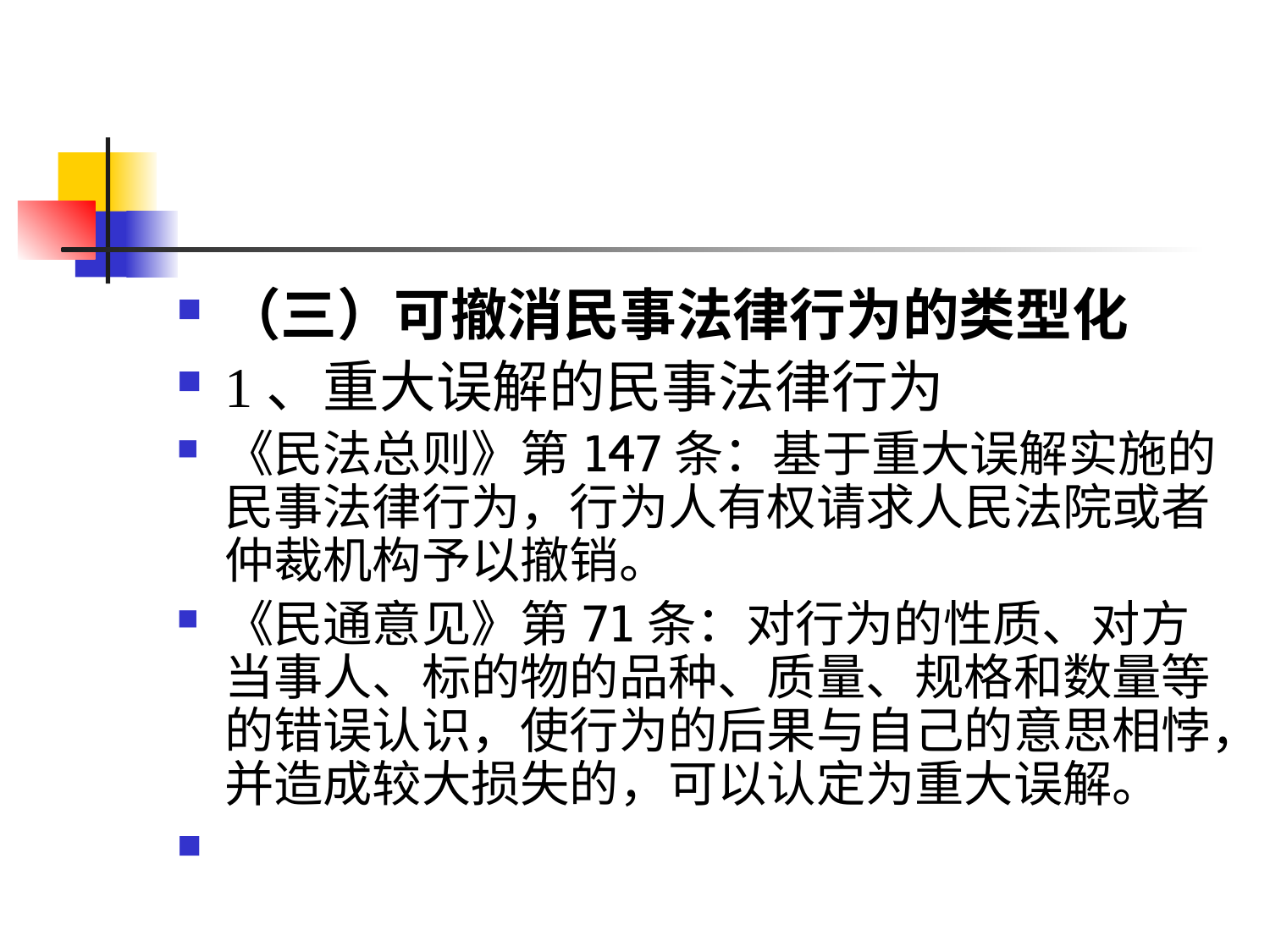

#
（三）可撤消民事法律行为的类型化
1、重大误解的民事法律行为
《民法总则》第147条：基于重大误解实施的民事法律行为，行为人有权请求人民法院或者仲裁机构予以撤销。
《民通意见》第71条：对行为的性质、对方当事人、标的物的品种、质量、规格和数量等的错误认识，使行为的后果与自己的意思相悖，并造成较大损失的，可以认定为重大误解。